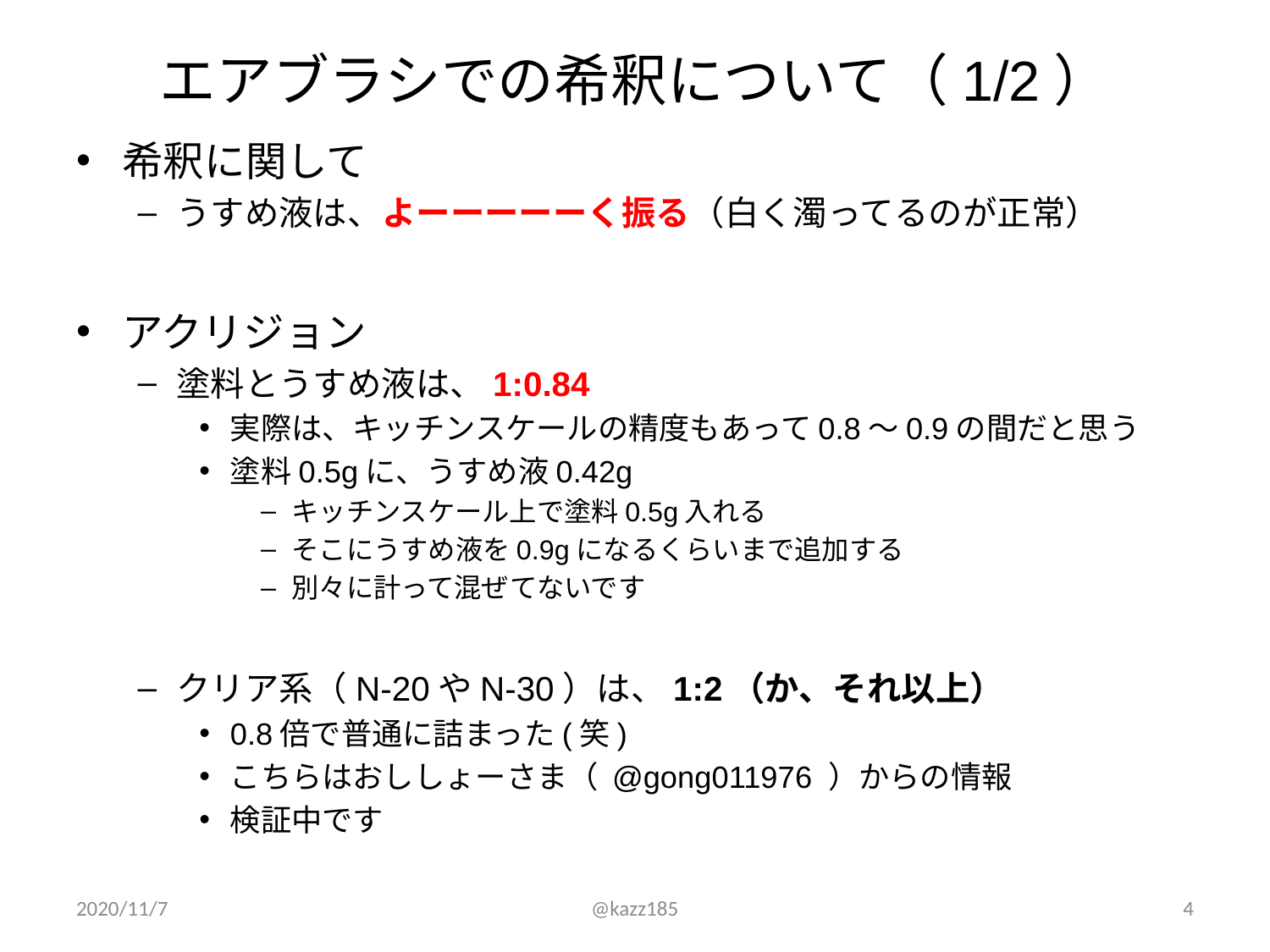

# エアブラシでの希釈について（1/2）
希釈に関して
うすめ液は、よーーーーーく振る（白く濁ってるのが正常）

アクリジョン
塗料とうすめ液は、1:0.84
実際は、キッチンスケールの精度もあって0.8～0.9の間だと思う
塗料0.5gに、うすめ液0.42g
キッチンスケール上で塗料0.5g入れる
そこにうすめ液を0.9gになるくらいまで追加する
別々に計って混ぜてないです

クリア系（N-20やN-30）は、1:2（か、それ以上）
0.8倍で普通に詰まった(笑)
こちらはおししょーさま（ @gong011976 ）からの情報
検証中です

2020/11/7
@kazz185
4